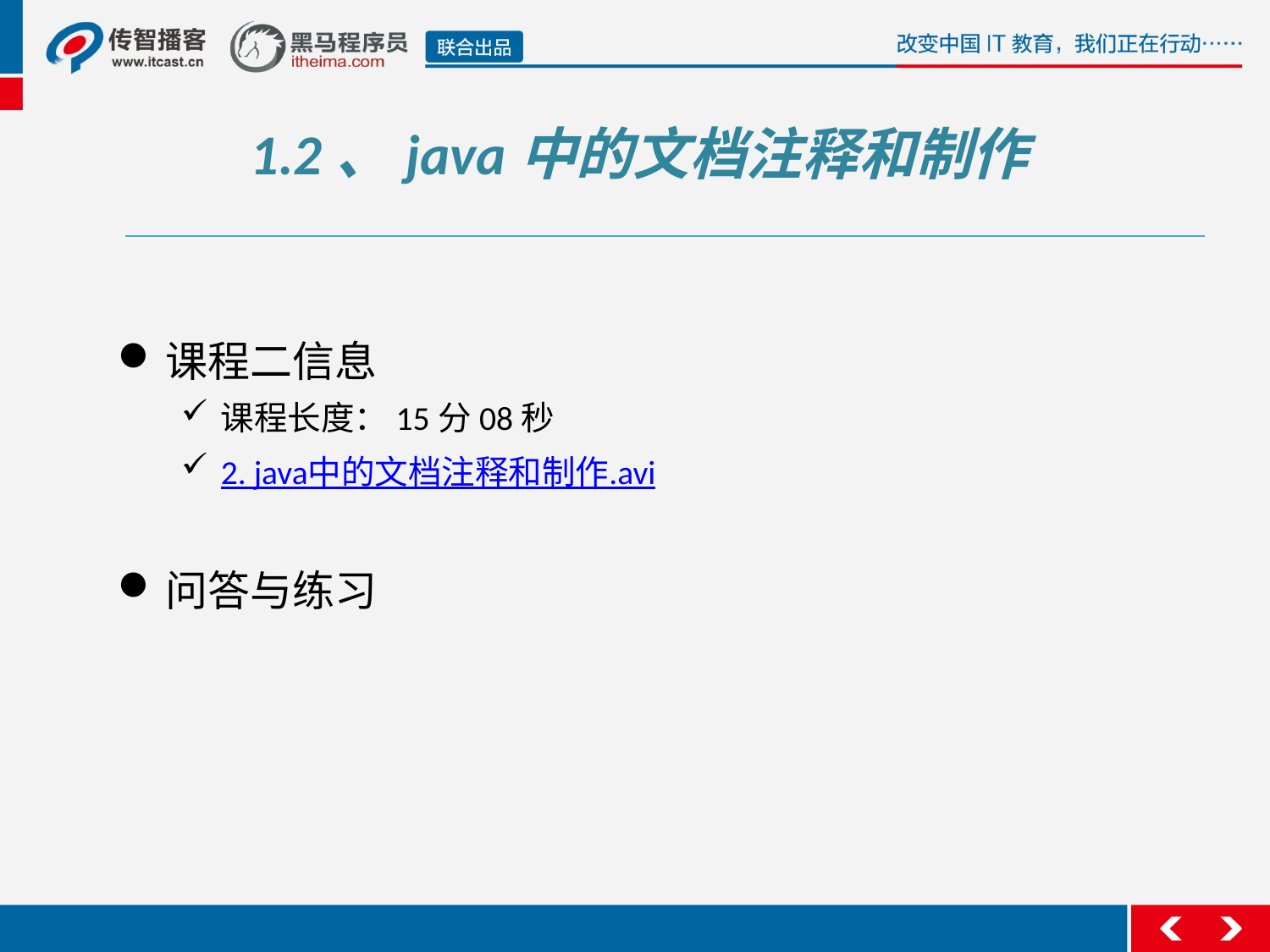

1.2、java中的文档注释和制作

课程二信息
课程长度：15分08秒
2. java中的文档注释和制作.avi

问答与练习